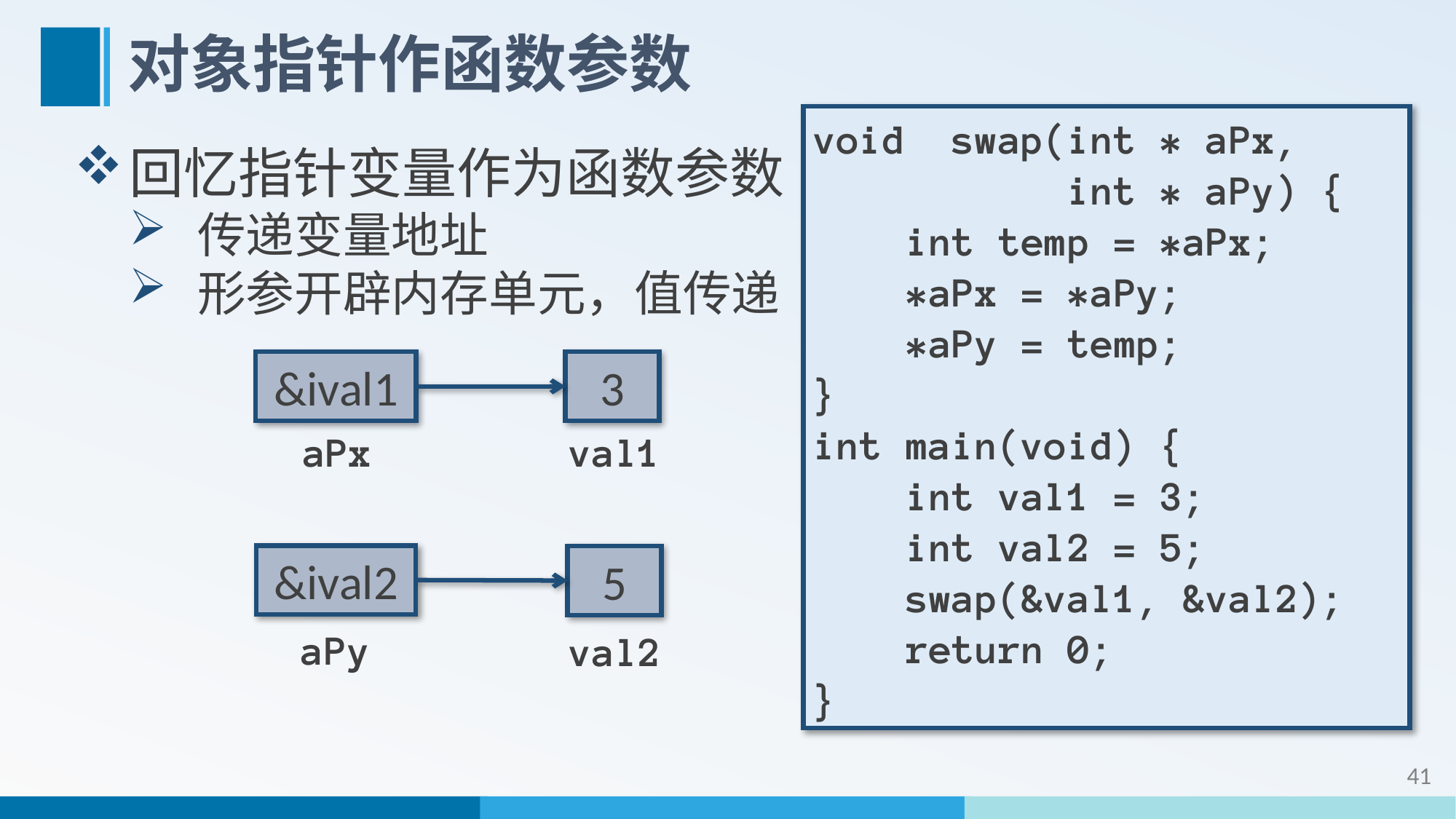

# 对象指针作函数参数
回忆指针变量作为函数参数
传递变量地址
形参开辟内存单元，值传递

void  swap(int * aPx,
           int * aPy) {
    int temp = *aPx;
    *aPx = *aPy;
    *aPy = temp;
}
int main(void) {
    int val1 = 3;
    int val2 = 5;
    swap(&val1, &val2);
    return 0;
}
&ival1
3
aPx
val1
&ival2
5
aPy
val2